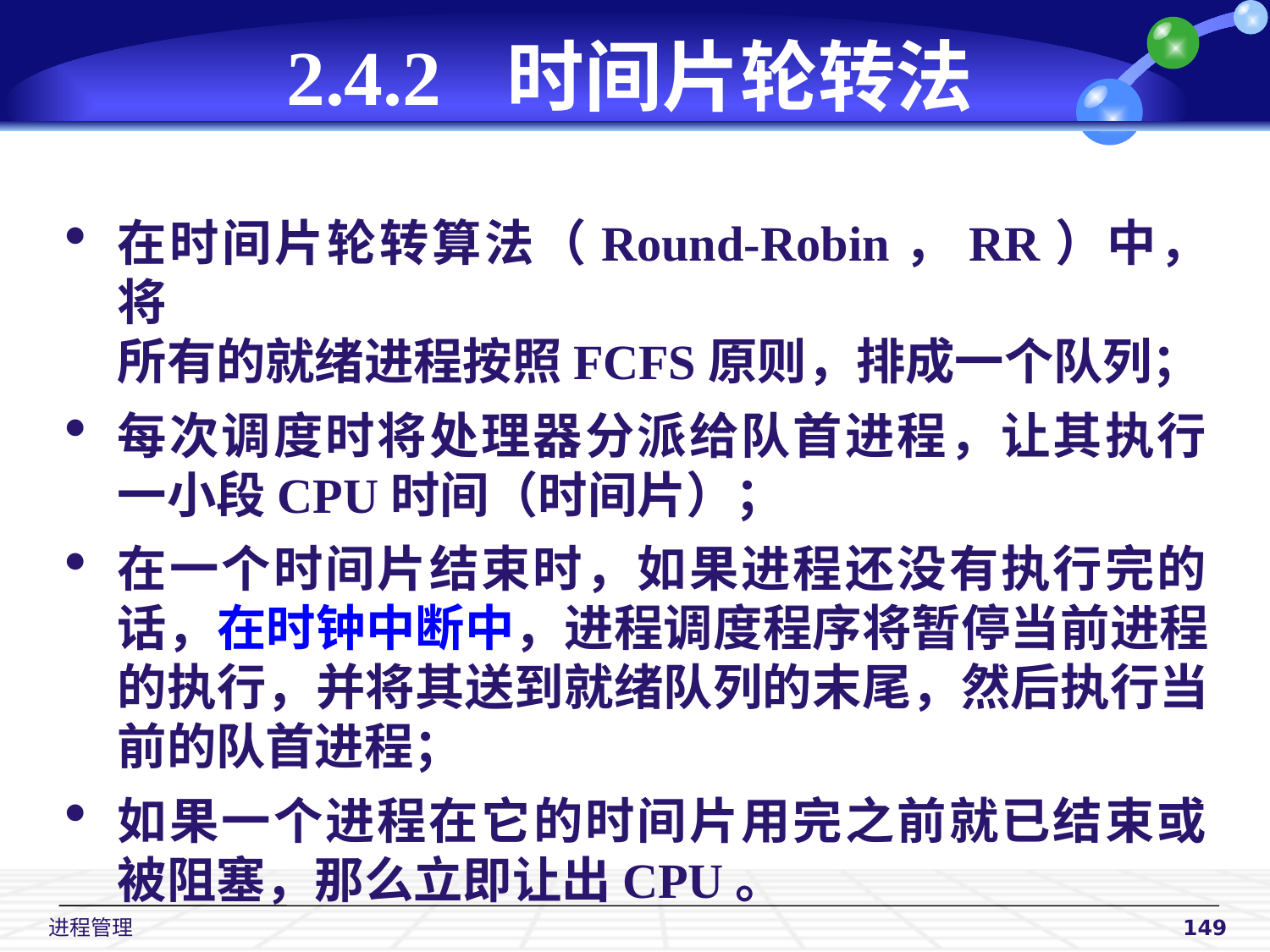

# 2.4.2 时间片轮转法
在时间片轮转算法（Round-Robin，RR）中，将
所有的就绪进程按照FCFS原则，排成一个队列；
每次调度时将处理器分派给队首进程，让其执行
一小段CPU时间（时间片）；
在一个时间片结束时，如果进程还没有执行完的
话，在时钟中断中，进程调度程序将暂停当前进程的执行，并将其送到就绪队列的末尾，然后执行当前的队首进程；
如果一个进程在它的时间片用完之前就已结束或
被阻塞，那么立即让出CPU。
   进程管理
149